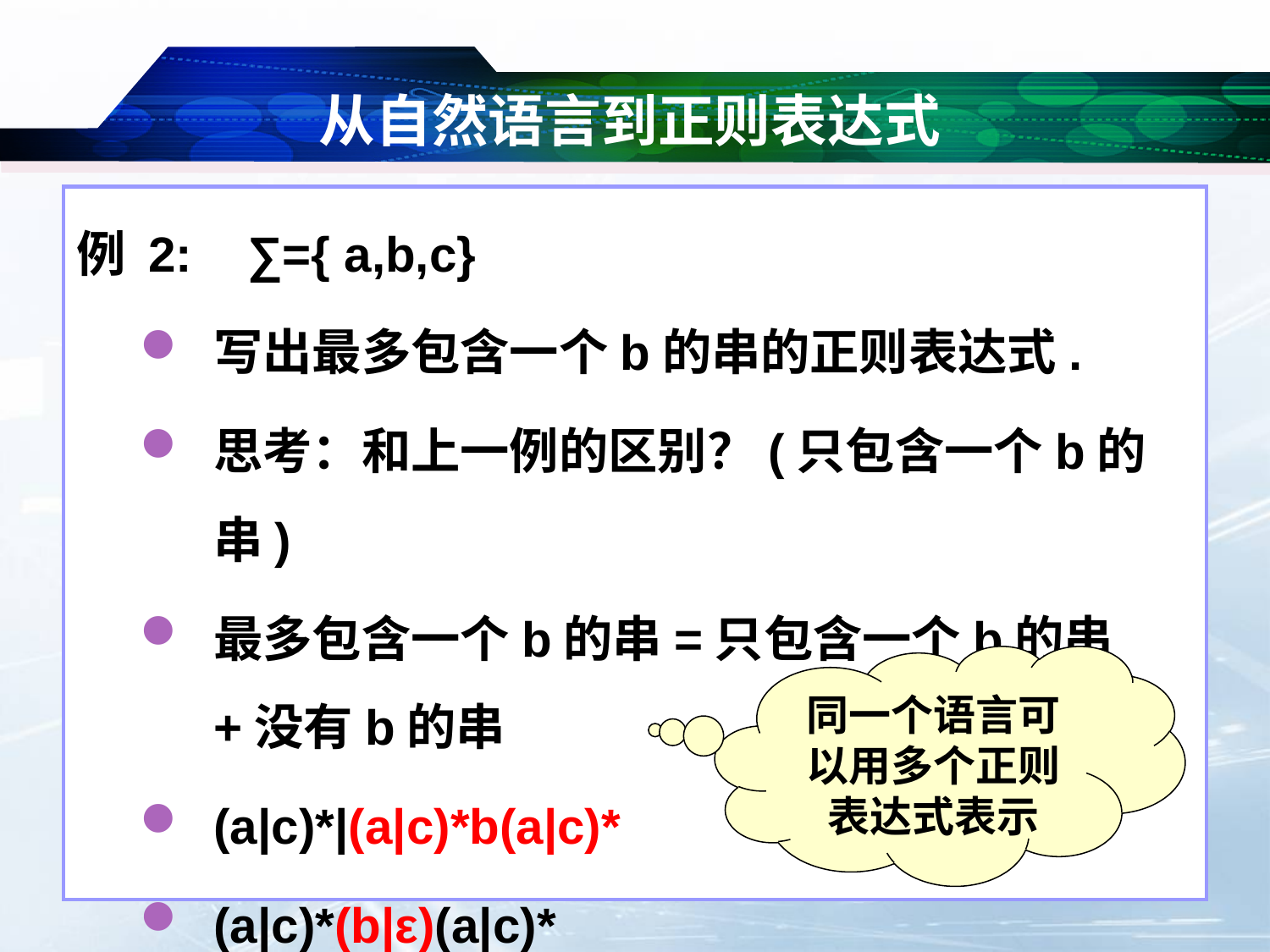

# 从自然语言到正则表达式
例 2:    ∑={ a,b,c}
写出最多包含一个b的串的正则表达式.
思考：和上一例的区别？(只包含一个b的串)
最多包含一个b的串=只包含一个b的串+没有b的串
(a|c)*|(a|c)*b(a|c)*
(a|c)*(b|ε)(a|c)*
同一个语言可以用多个正则表达式表示